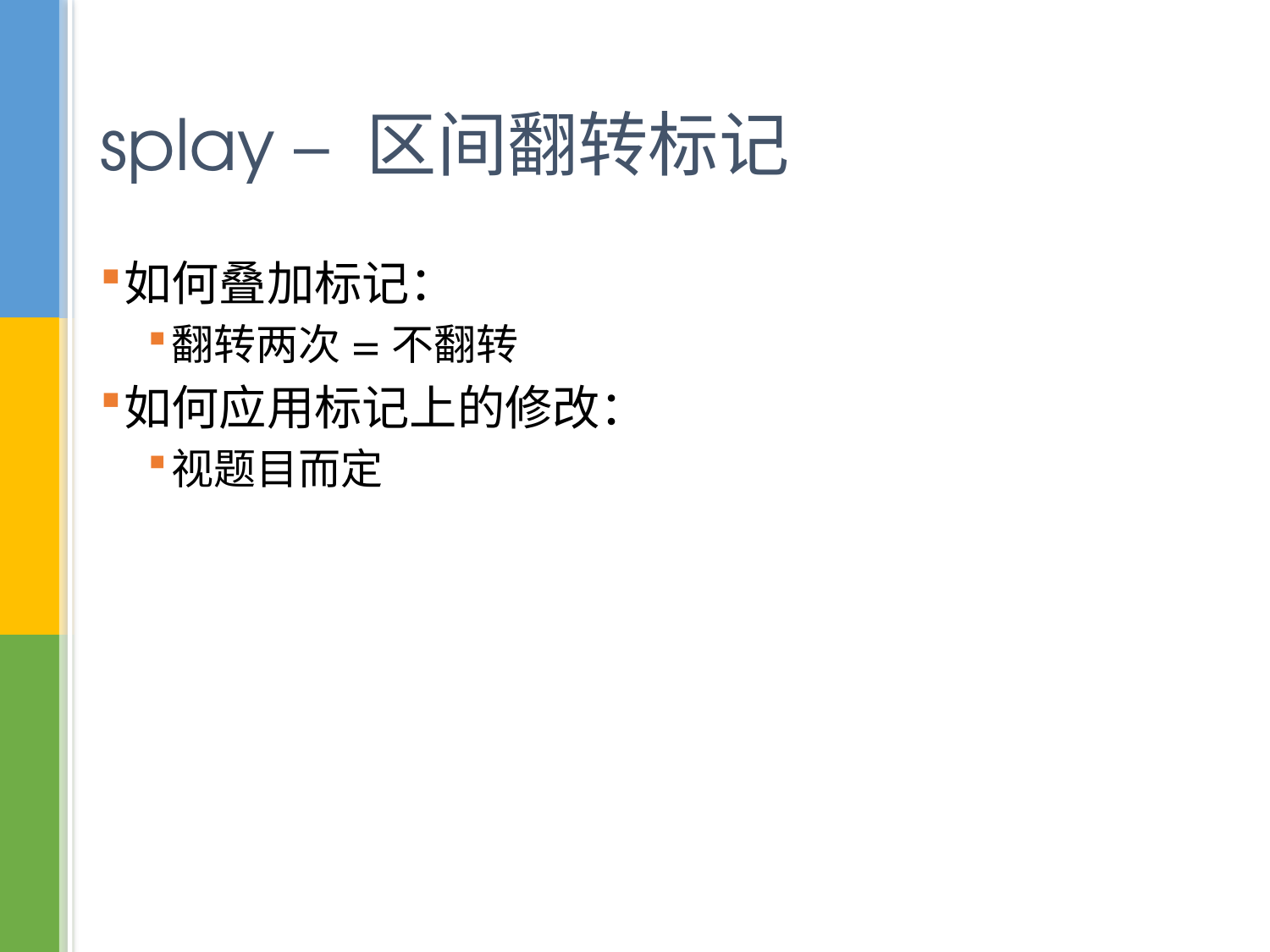

# splay – 区间翻转标记
如何叠加标记：
翻转两次=不翻转
如何应用标记上的修改：
视题目而定